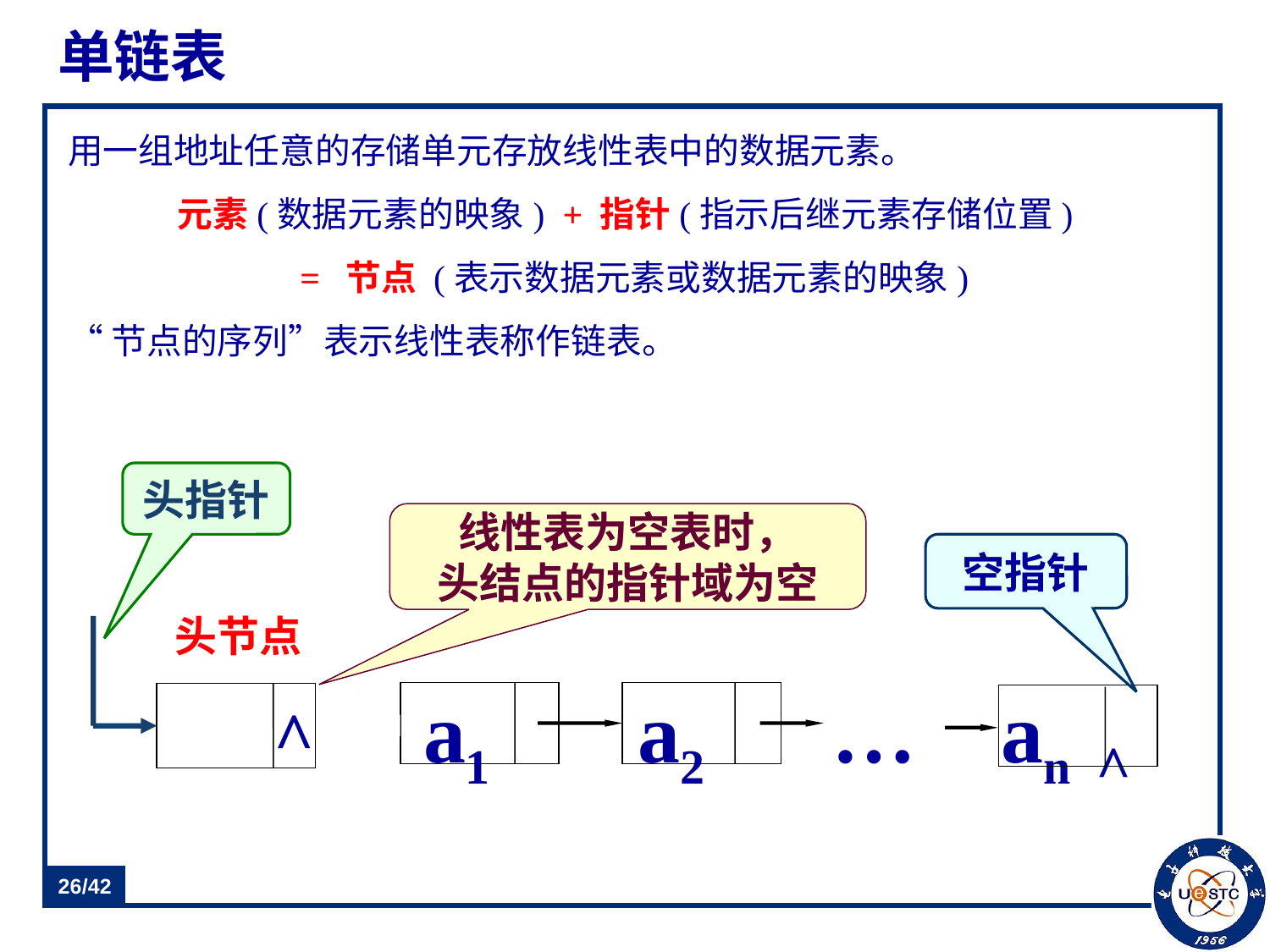

# 单链表
用一组地址任意的存储单元存放线性表中的数据元素。
元素(数据元素的映象)  + 指针(指示后继元素存储位置)
 =  节点 (表示数据元素或数据元素的映象)
“节点的序列”表示线性表称作链表。

头指针
线性表为空表时，
头结点的指针域为空

头指针
空指针
头节点

a1       a2      …    an  ^

^

26/42